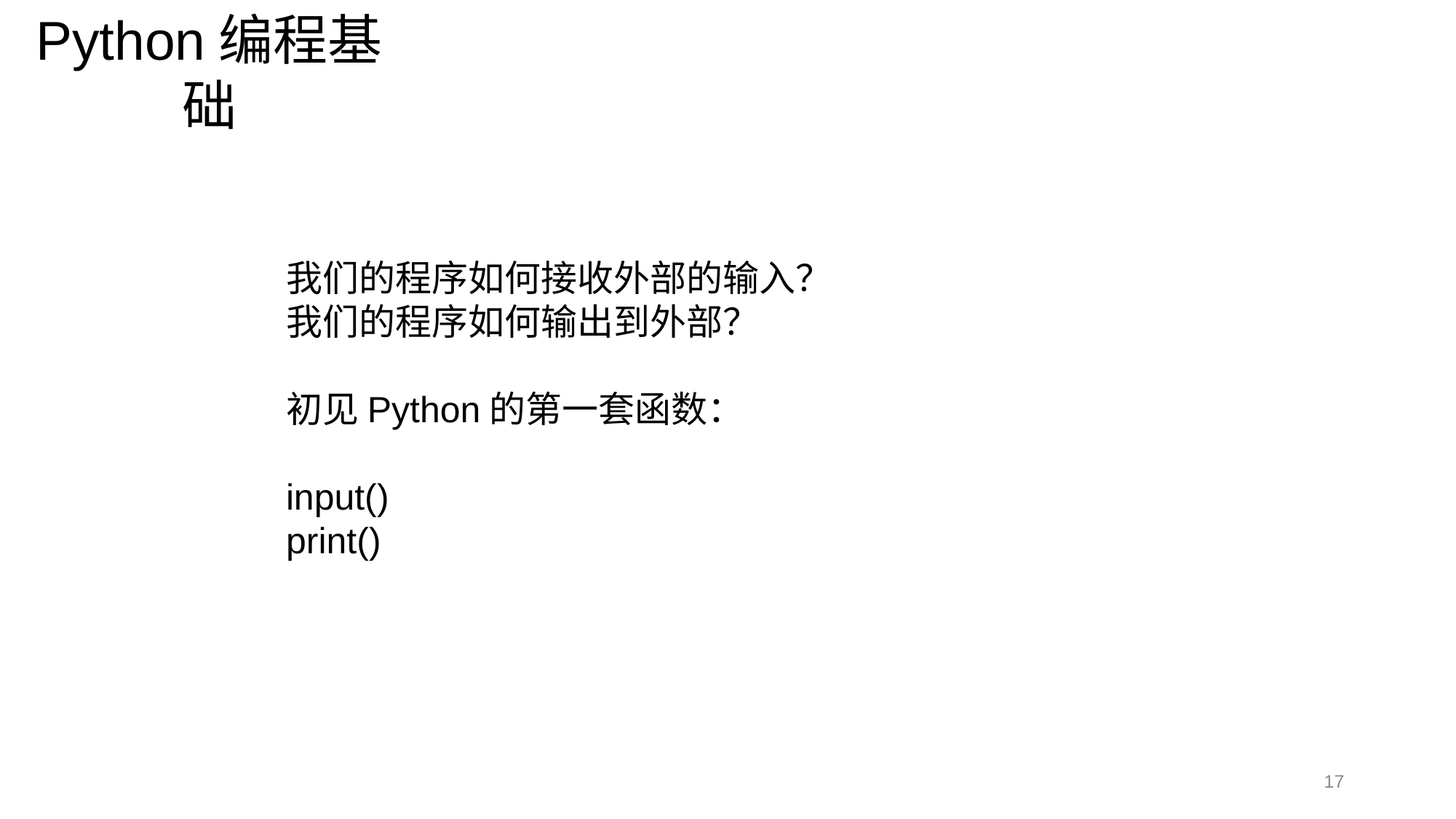

Python编程基础
	我们的程序如何接收外部的输入？
	我们的程序如何输出到外部？

	初见Python的第一套函数：

	input()
	print()
17